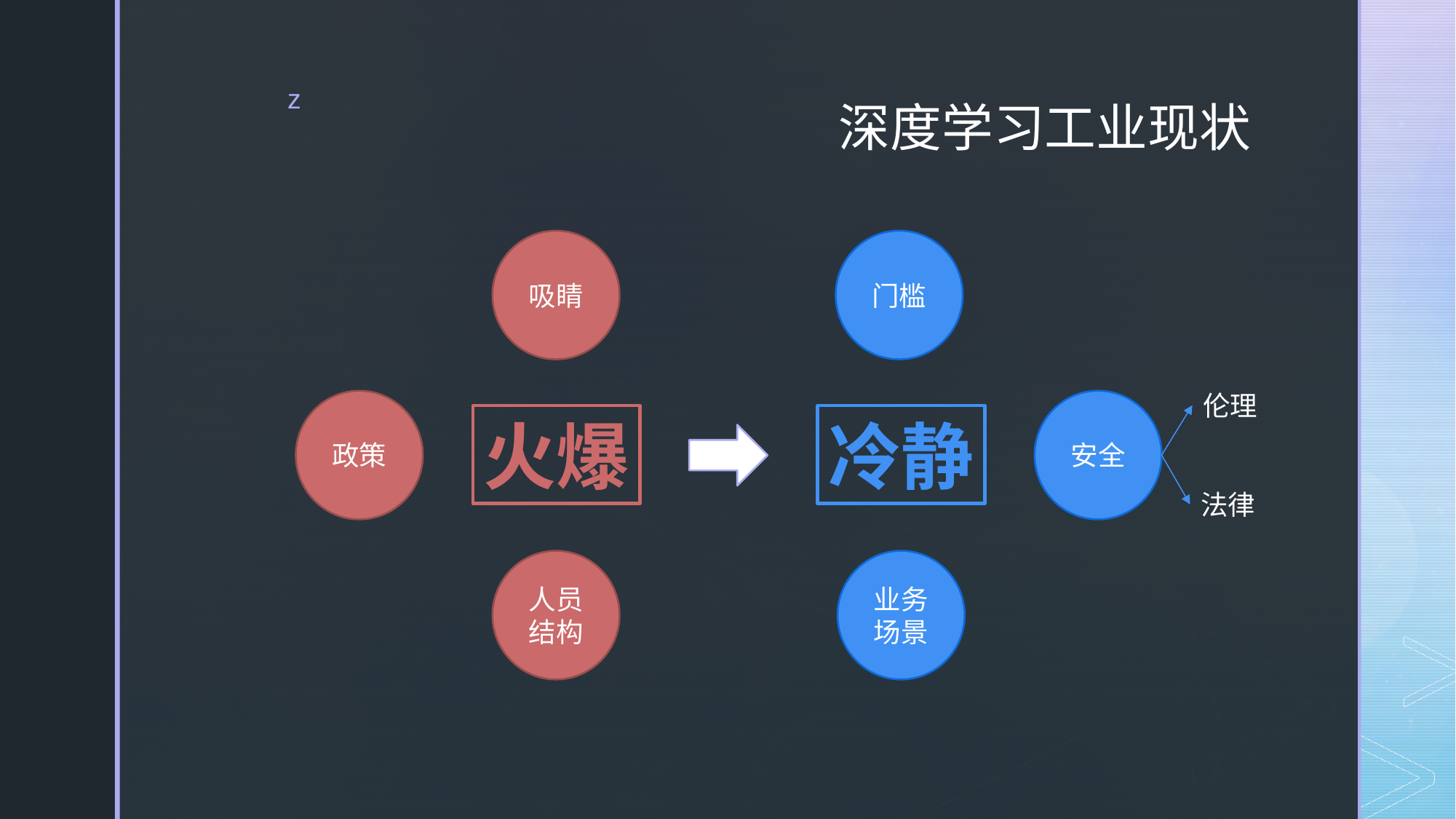

# 深度学习工业现状
吸睛
门槛
伦理
政策
安全
冷静
火爆

法律
人员
结构
业务
场景